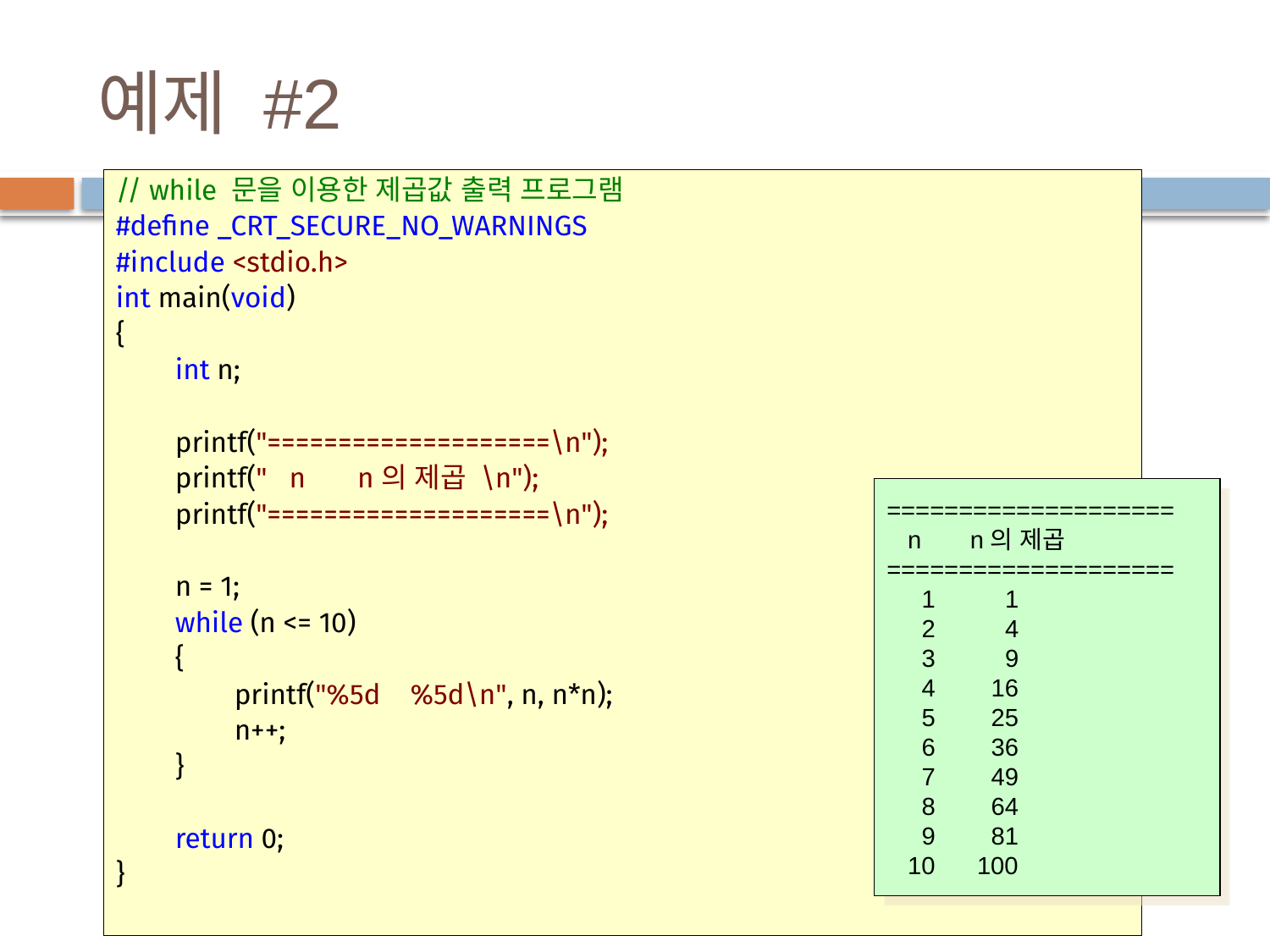

# 예제 #2
// while 문을 이용한 제곱값 출력 프로그램
#define _CRT_SECURE_NO_WARNINGS
#include <stdio.h>
int main(void)
{
        int n;

        printf("====================\n");
        printf("   n       n의 제곱 \n");
        printf("====================\n");

        n = 1;
        while (n <= 10)
        {
                printf("%5d    %5d\n", n, n*n);
                n++;
        }

        return 0;
}
====================
   n       n의 제곱
====================
     1          1
     2          4
     3          9
     4        16
     5        25
     6        36
     7        49
     8        64
     9        81
   10      100